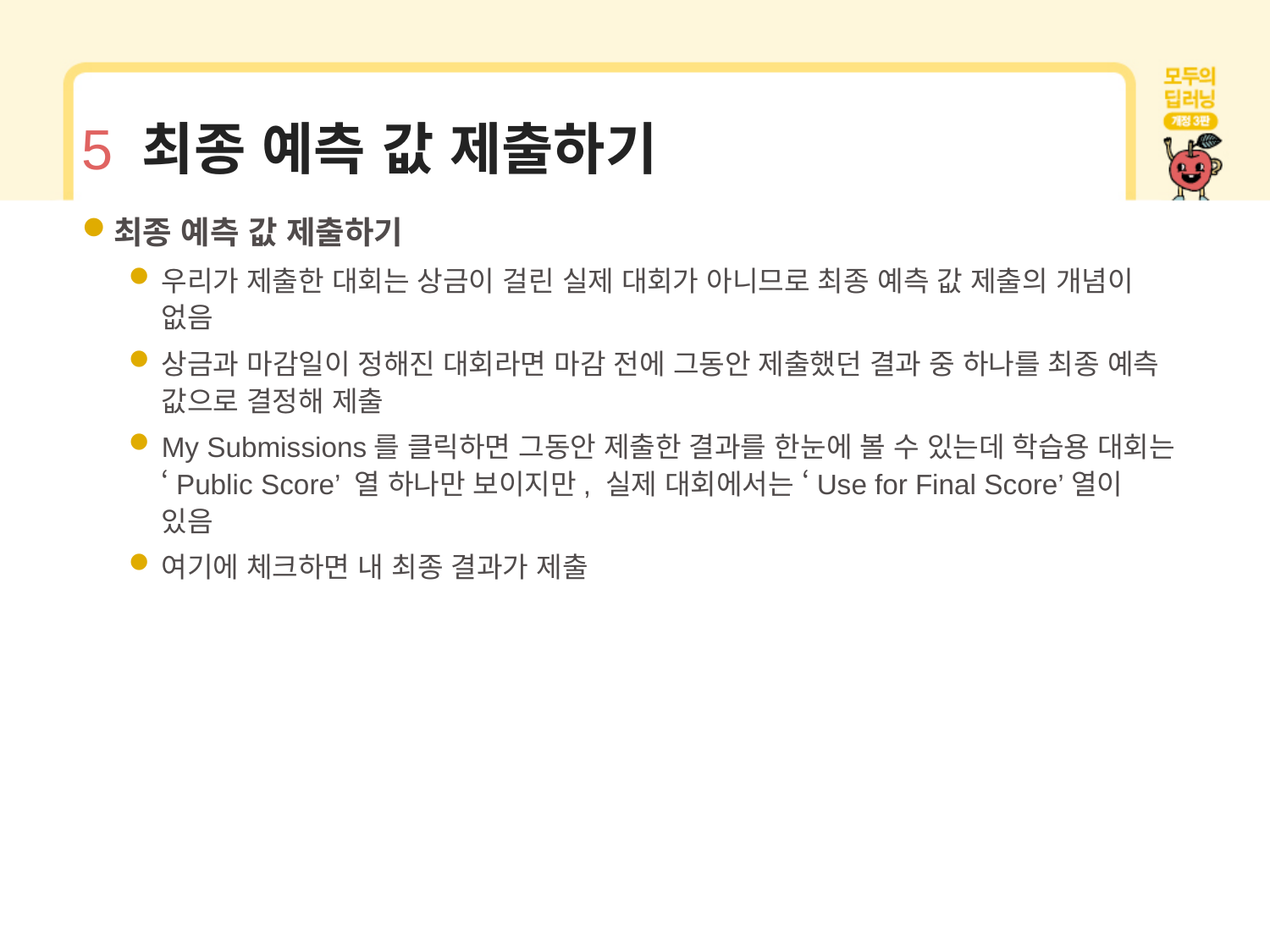

# 5 최종 예측 값 제출하기
최종 예측 값 제출하기
우리가 제출한 대회는 상금이 걸린 실제 대회가 아니므로 최종 예측 값 제출의 개념이 없음
상금과 마감일이 정해진 대회라면 마감 전에 그동안 제출했던 결과 중 하나를 최종 예측 값으로 결정해 제출
My Submissions를 클릭하면 그동안 제출한 결과를 한눈에 볼 수 있는데 학습용 대회는 ‘Public Score’ 열 하나만 보이지만, 실제 대회에서는 ‘Use for Final Score’열이 있음
여기에 체크하면 내 최종 결과가 제출